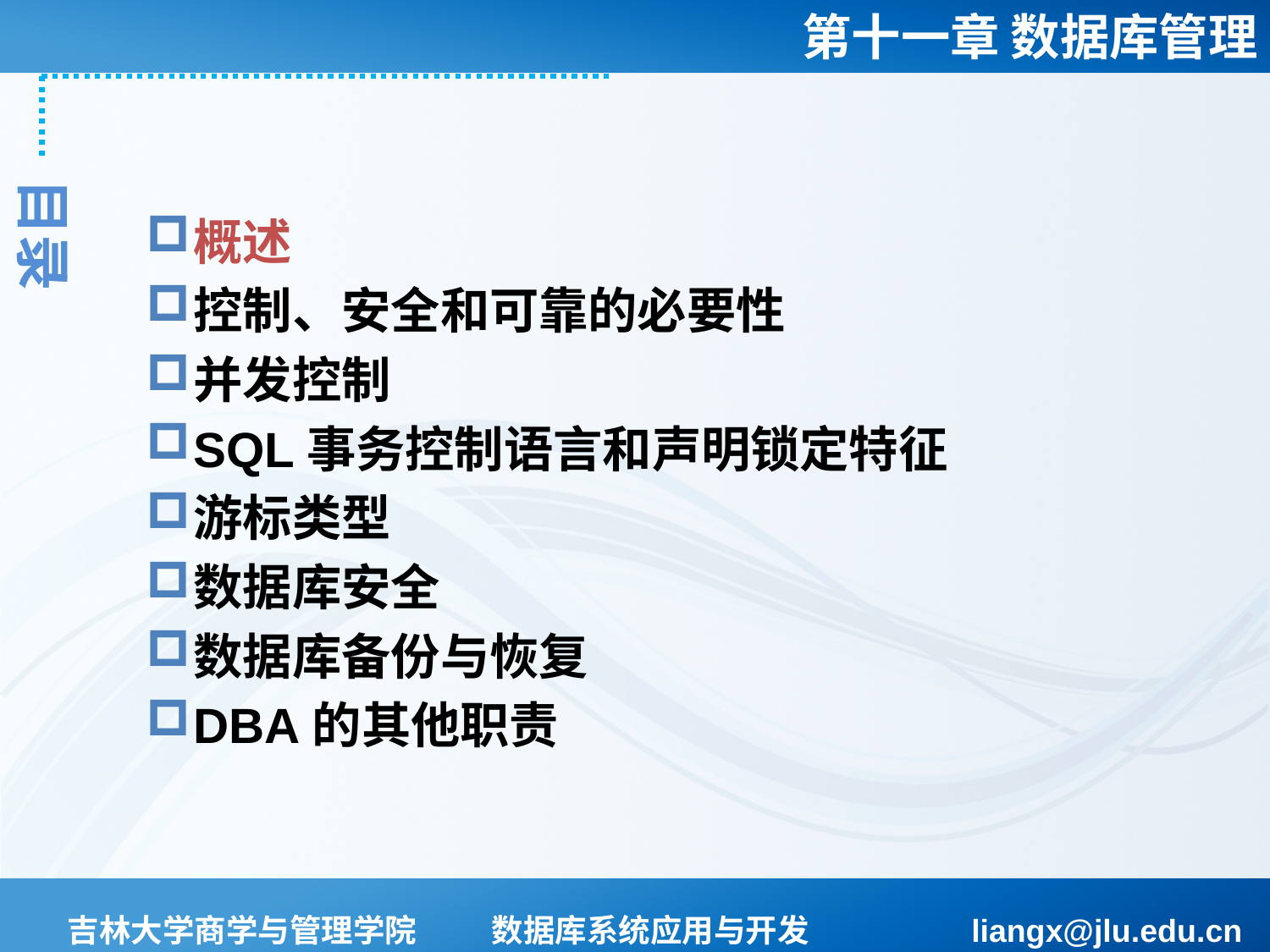

概述
控制、安全和可靠的必要性
并发控制
SQL事务控制语言和声明锁定特征
游标类型
数据库安全
数据库备份与恢复
DBA的其他职责

目录